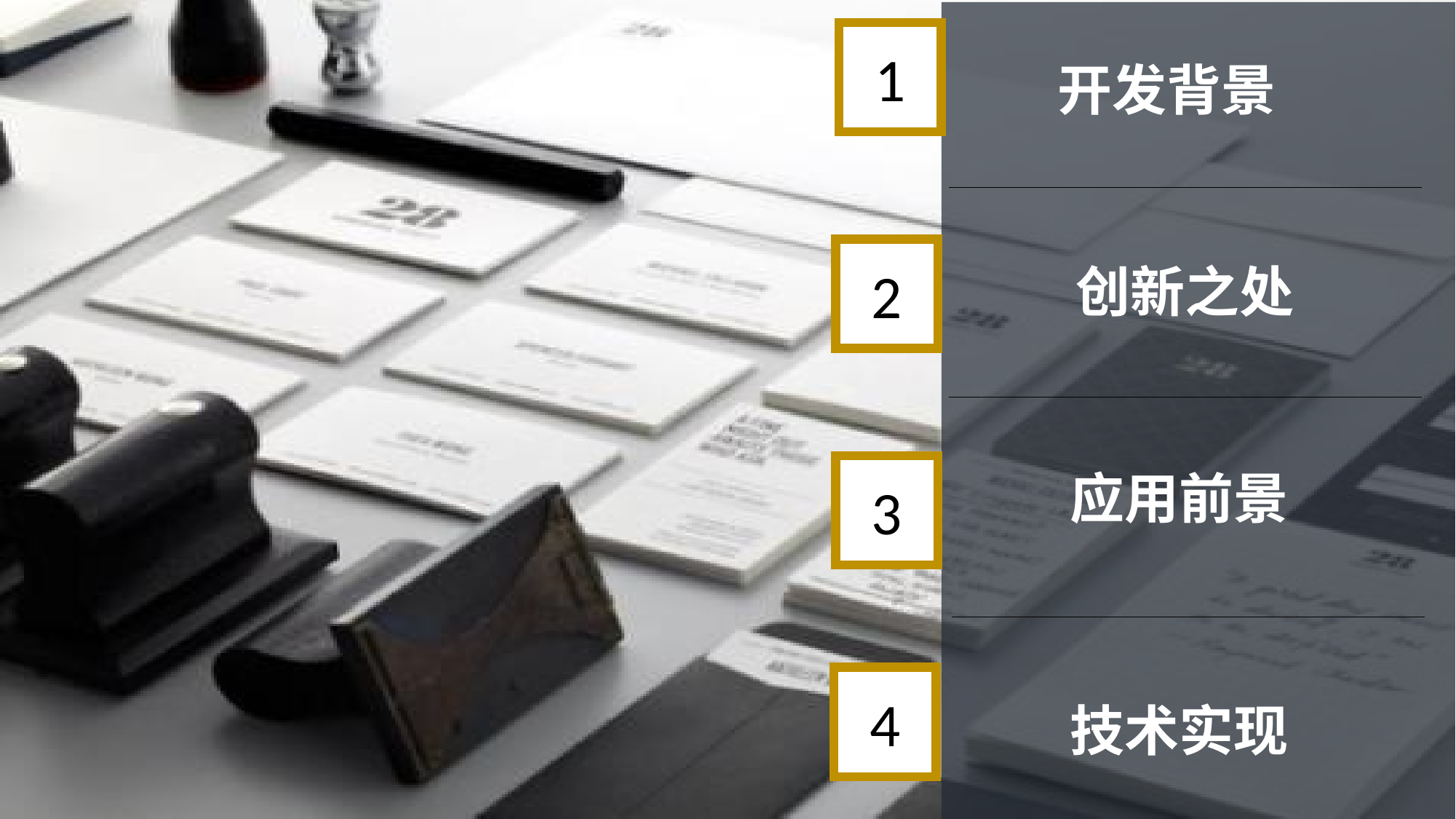

1
开发背景
创新之处
2
应用前景
3

4
技术实现